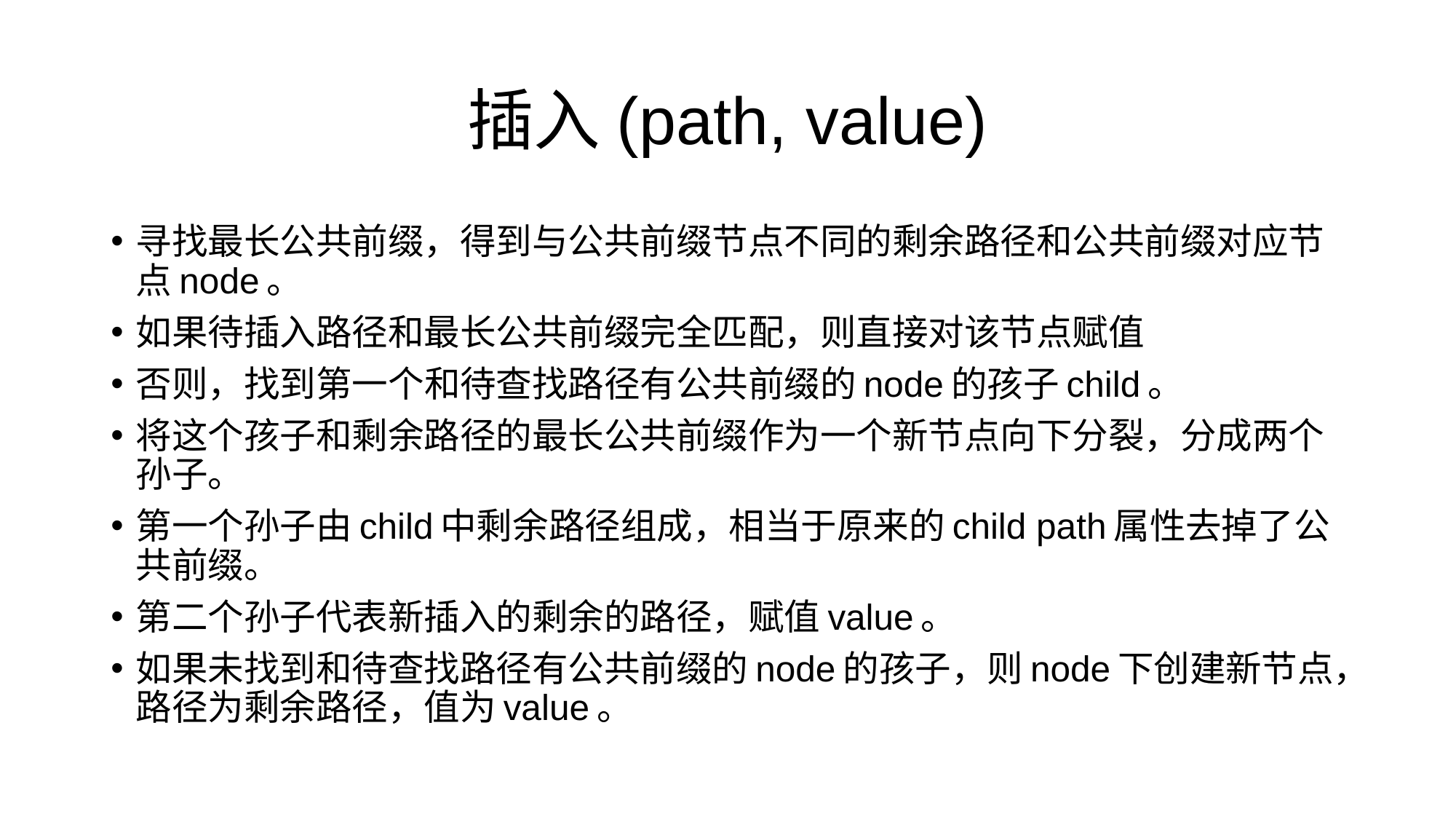

# 插入(path, value)
寻找最长公共前缀，得到与公共前缀节点不同的剩余路径和公共前缀对应节点node。
如果待插入路径和最长公共前缀完全匹配，则直接对该节点赋值
否则，找到第一个和待查找路径有公共前缀的node的孩子child。
将这个孩子和剩余路径的最长公共前缀作为一个新节点向下分裂，分成两个孙子。
第一个孙子由child中剩余路径组成，相当于原来的child path属性去掉了公共前缀。
第二个孙子代表新插入的剩余的路径，赋值value。
如果未找到和待查找路径有公共前缀的node的孩子，则node下创建新节点，路径为剩余路径，值为value。